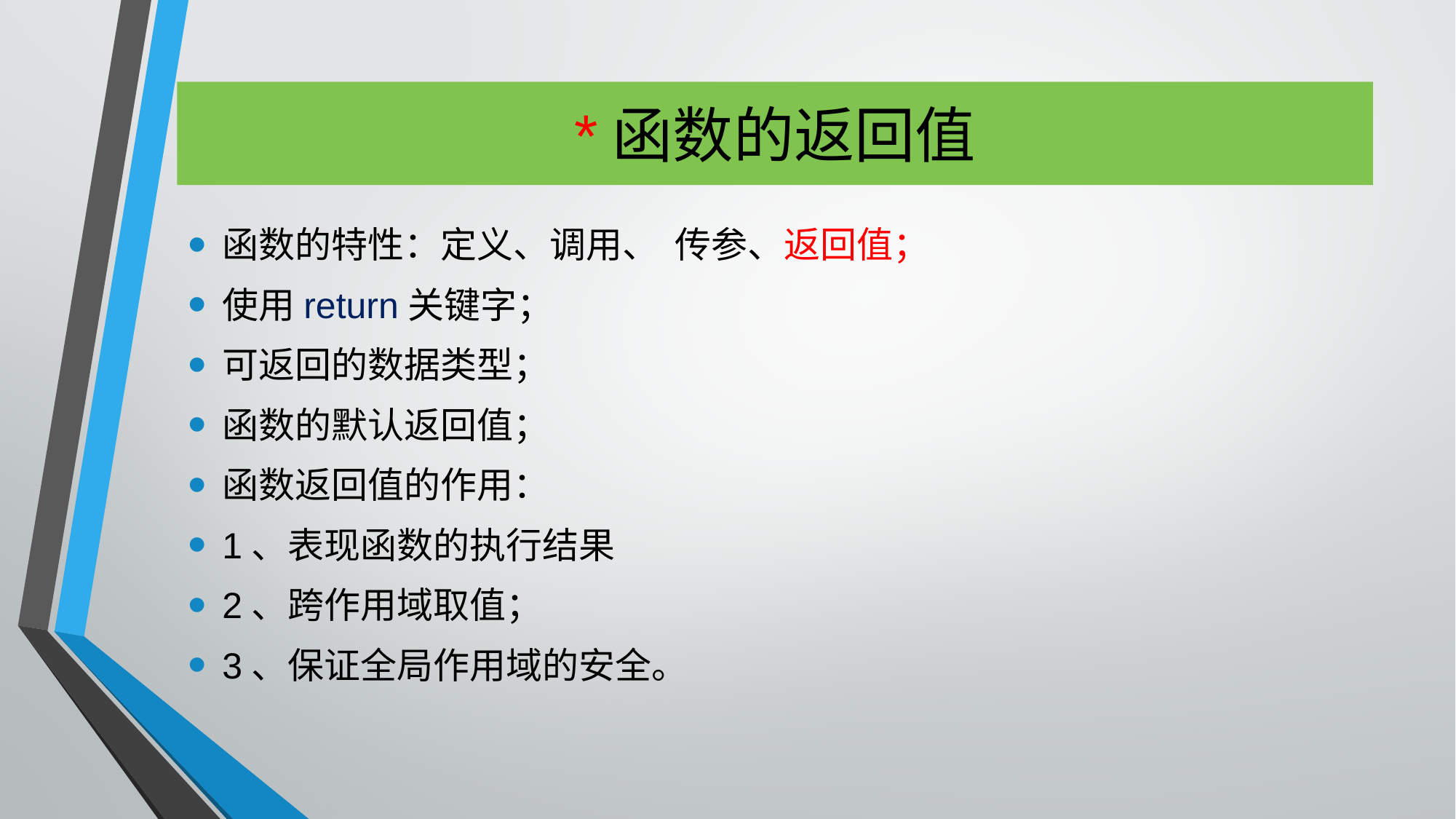

# *函数的返回值
函数的特性：定义、调用、  传参、返回值；
使用return关键字；
可返回的数据类型；
函数的默认返回值；
函数返回值的作用：
1、表现函数的执行结果
2、跨作用域取值；
3、保证全局作用域的安全。